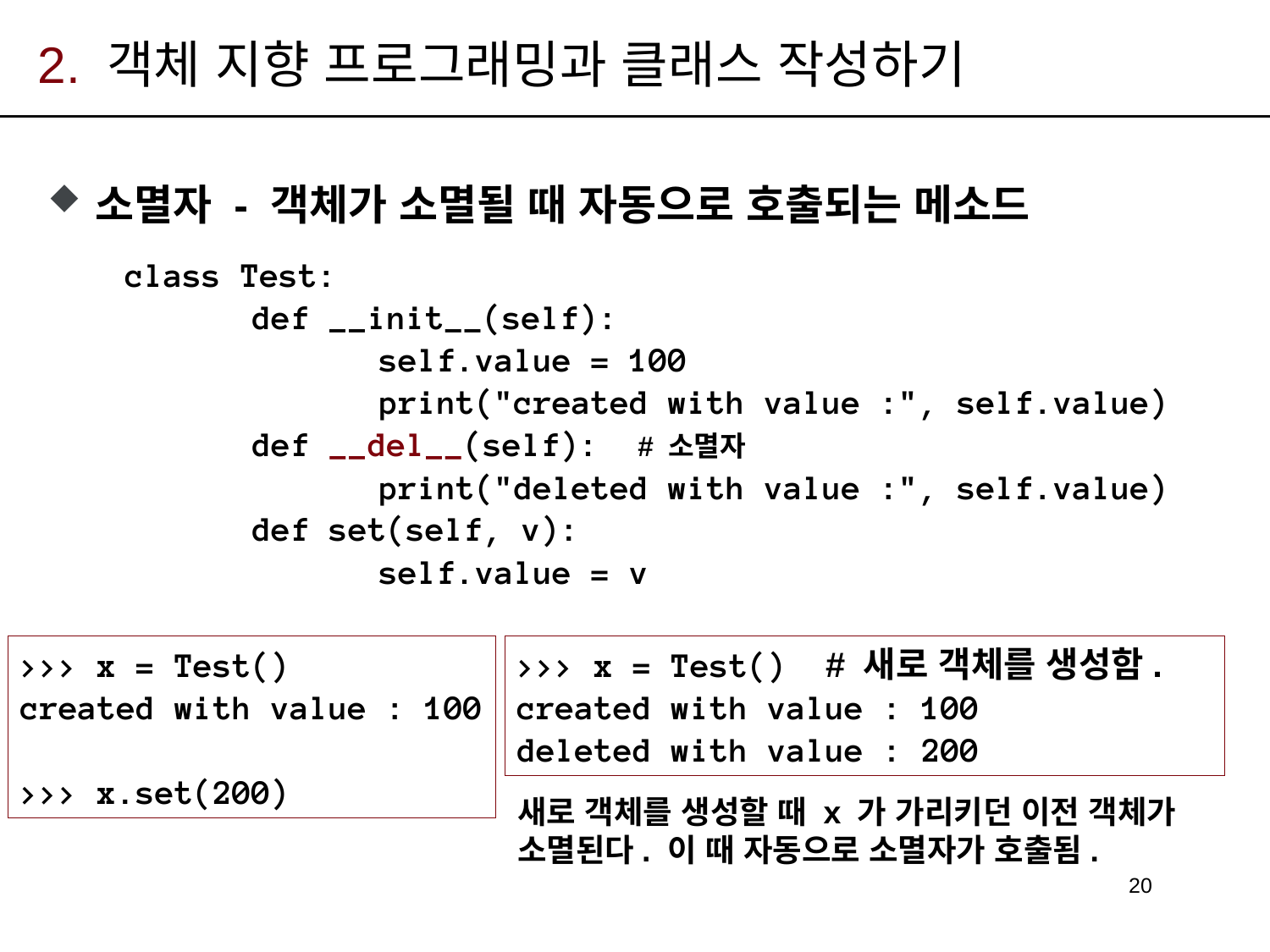

# 2. 객체 지향 프로그래밍과 클래스 작성하기
소멸자 - 객체가 소멸될 때 자동으로 호출되는 메소드

class Test:
	def __init__(self):
		self.value = 100
		print("created with value :", self.value)
	def __del__(self):  # 소멸자
		print("deleted with value :", self.value)
	def set(self, v):
		self.value = v
>>> x = Test()
created with value : 100

>>> x.set(200)
>>> x = Test()  # 새로 객체를 생성함.
created with value : 100
deleted with value : 200
새로 객체를 생성할 때 x 가 가리키던 이전 객체가 소멸된다. 이 때 자동으로 소멸자가 호출됨.
20